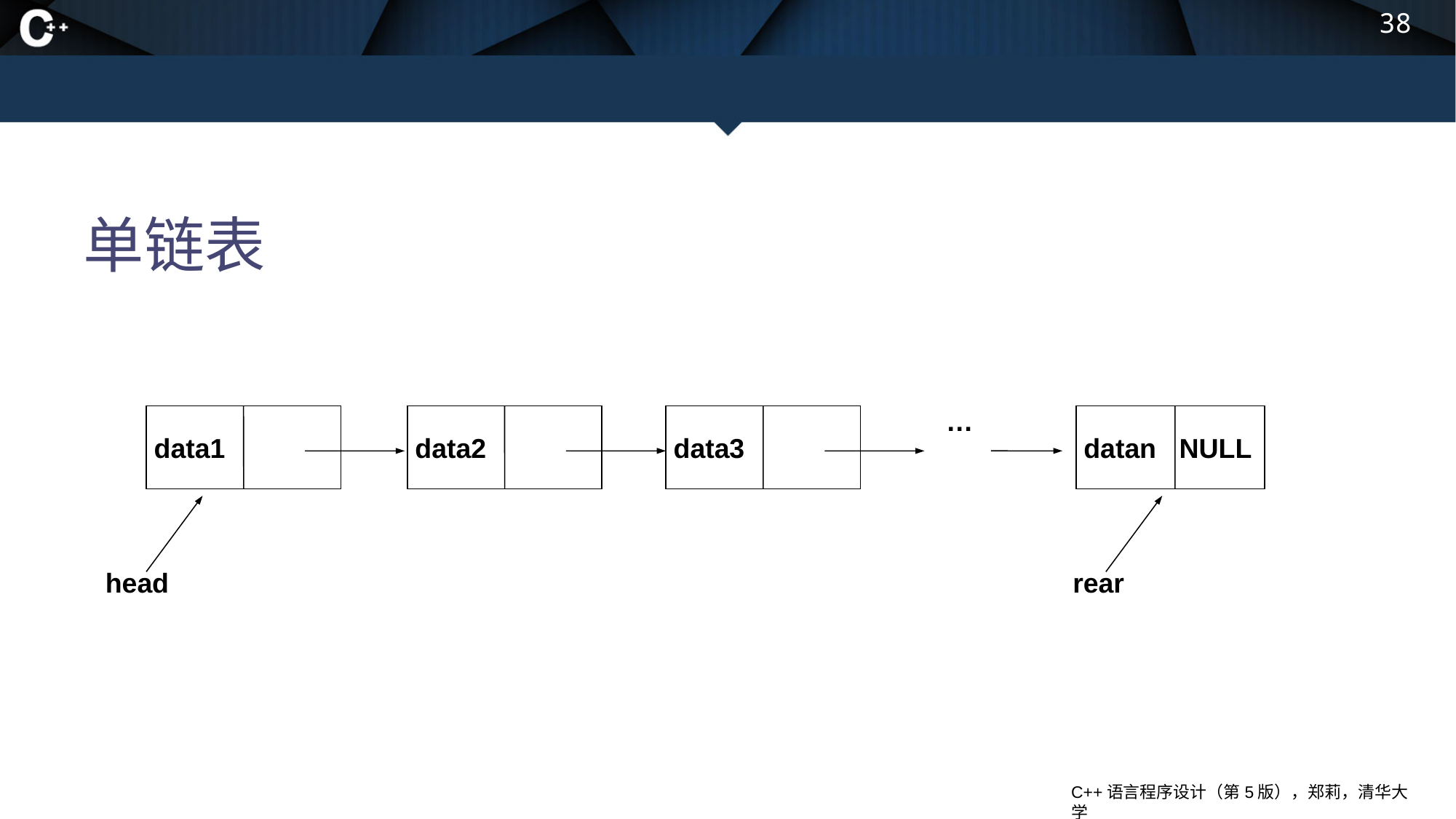

38
# 单链表
…
 data1

 data2

 data3

 datan   NULL

head
rear